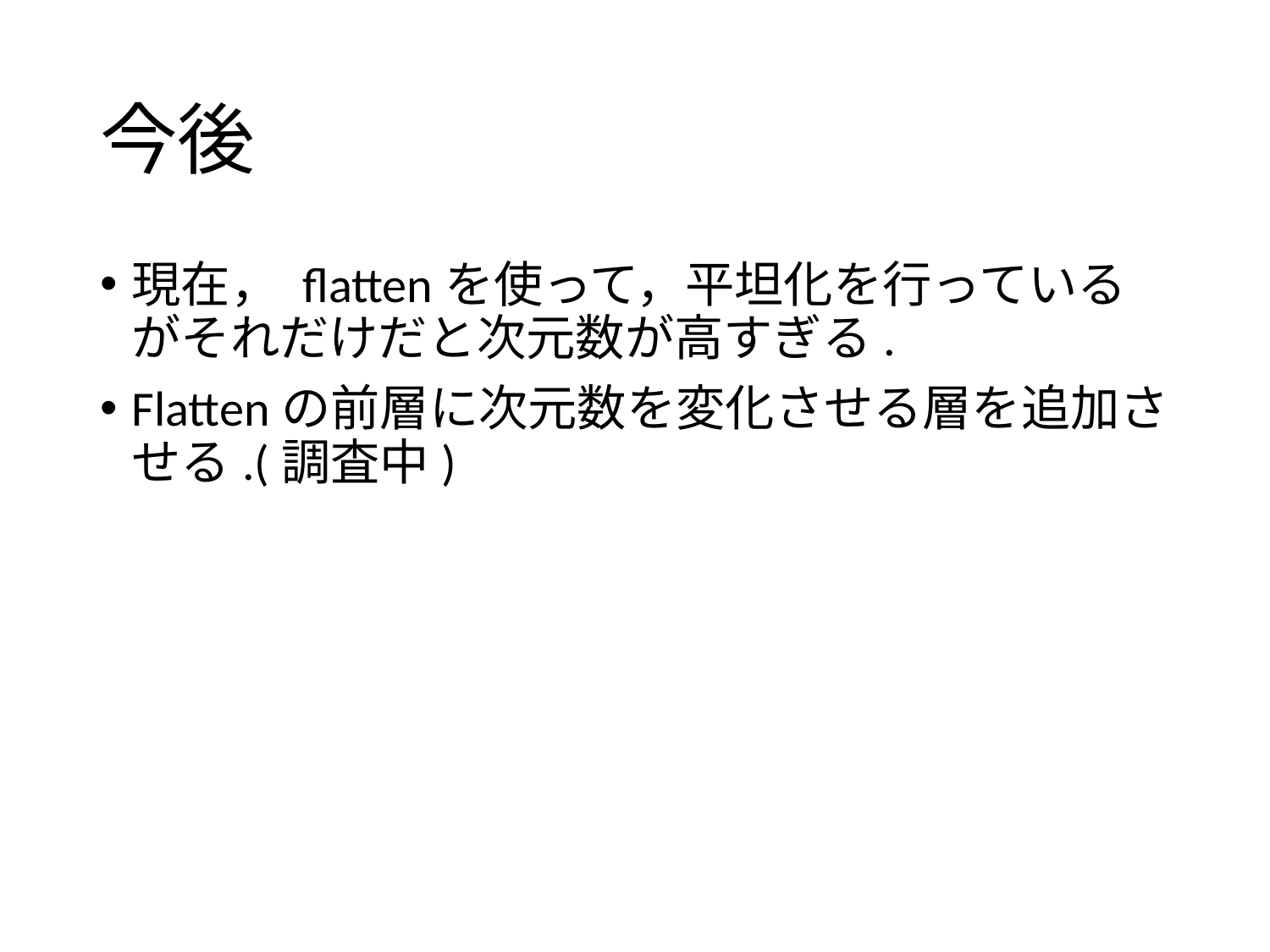

# 今後
現在， flattenを使って，平坦化を行っているがそれだけだと次元数が高すぎる.
Flattenの前層に次元数を変化させる層を追加させる.(調査中)